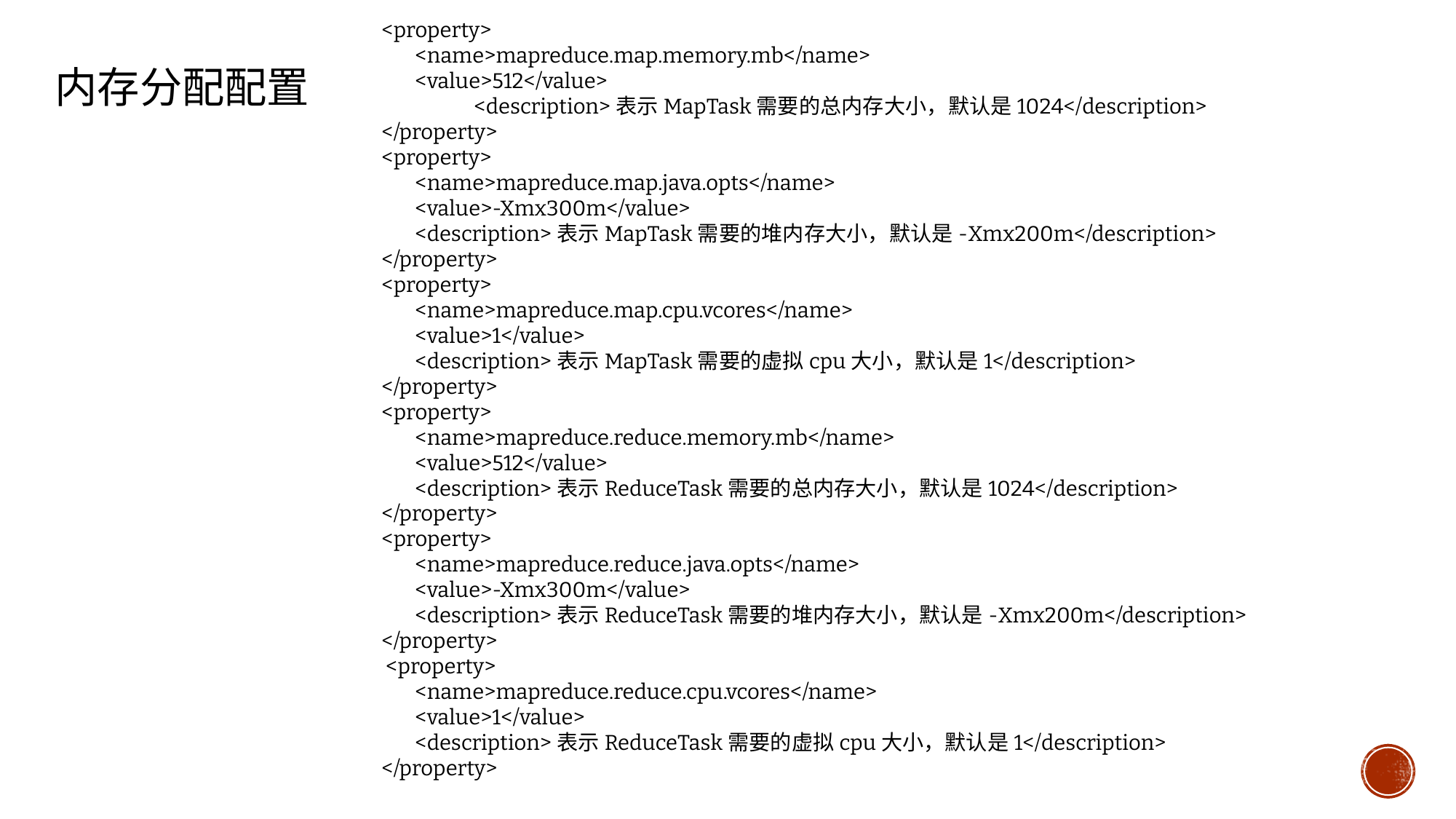

<property>
                <name>mapreduce.map.memory.mb</name>
                <value>512</value>
	    <description>表示MapTask需要的总内存大小，默认是1024</description>
        </property>
        <property>
                <name>mapreduce.map.java.opts</name>
                <value>-Xmx300m</value>
                <description>表示MapTask需要的堆内存大小，默认是-Xmx200m</description>
        </property>
        <property>
                <name>mapreduce.map.cpu.vcores</name>
                <value>1</value>
                <description>表示MapTask需要的虚拟cpu大小，默认是1</description>
        </property>
        <property>
                <name>mapreduce.reduce.memory.mb</name>
                <value>512</value>
                <description>表示ReduceTask需要的总内存大小，默认是1024</description>
        </property>
        <property>
                <name>mapreduce.reduce.java.opts</name>
                <value>-Xmx300m</value>
                <description>表示ReduceTask需要的堆内存大小，默认是-Xmx200m</description>
        </property>
         <property>
                <name>mapreduce.reduce.cpu.vcores</name>
                <value>1</value>
                <description>表示ReduceTask需要的虚拟cpu大小，默认是1</description>
        </property>
内存分配配置